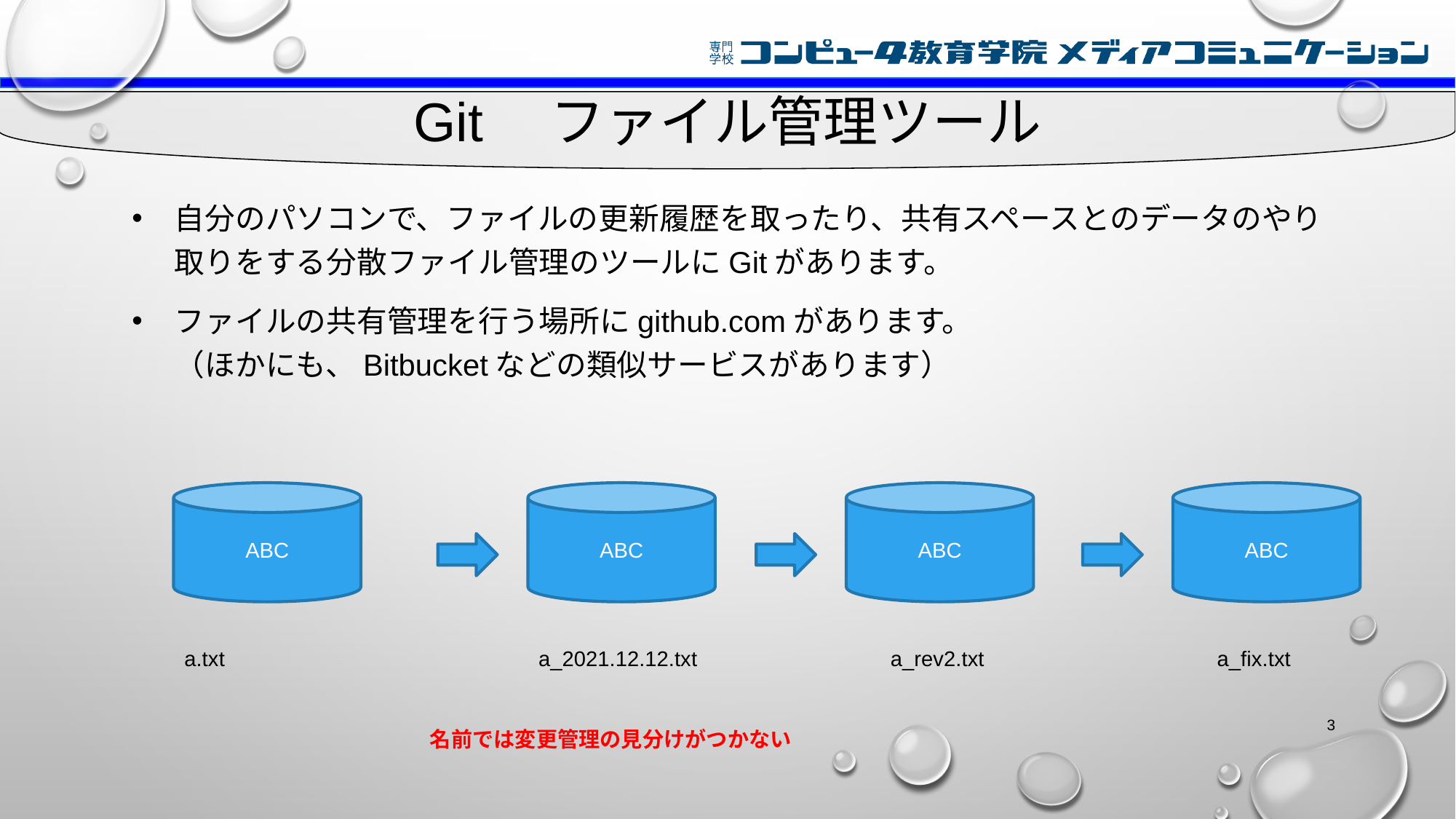

# Git　ファイル管理ツール
自分のパソコンで、ファイルの更新履歴を取ったり、共有スペースとのデータのやり取りをする分散ファイル管理のツールにGitがあります。
ファイルの共有管理を行う場所にgithub.comがあります。
（ほかにも、Bitbucketなどの類似サービスがあります）
ABC
ABC
ABC
ABC

a_fix.txt
a_rev2.txt
a_2021.12.12.txt
a.txt
3
名前では変更管理の見分けがつかない